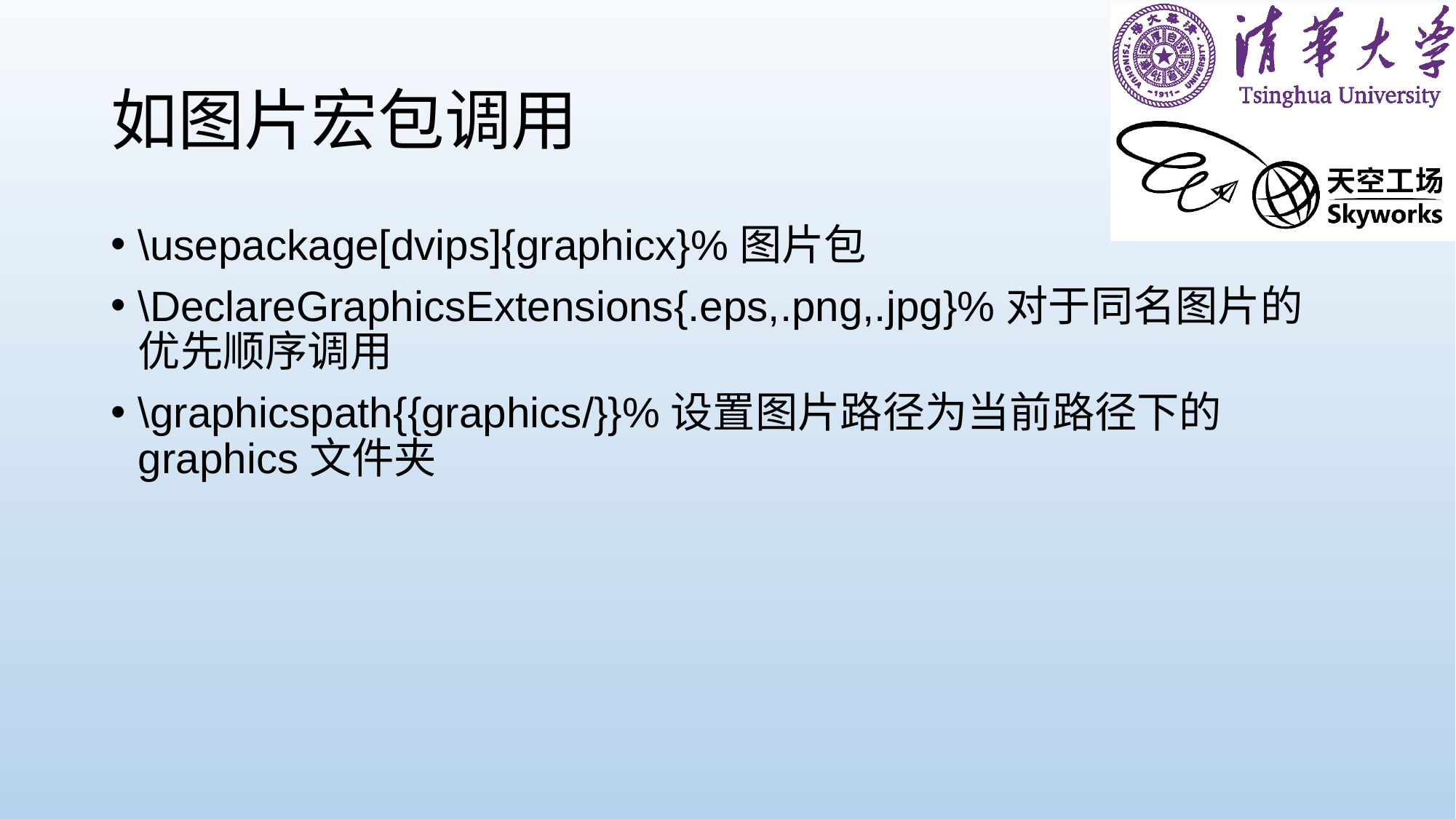

# 如图片宏包调用
\usepackage[dvips]{graphicx}%图片包
\DeclareGraphicsExtensions{.eps,.png,.jpg}%对于同名图片的优先顺序调用
\graphicspath{{graphics/}}%设置图片路径为当前路径下的graphics文件夹